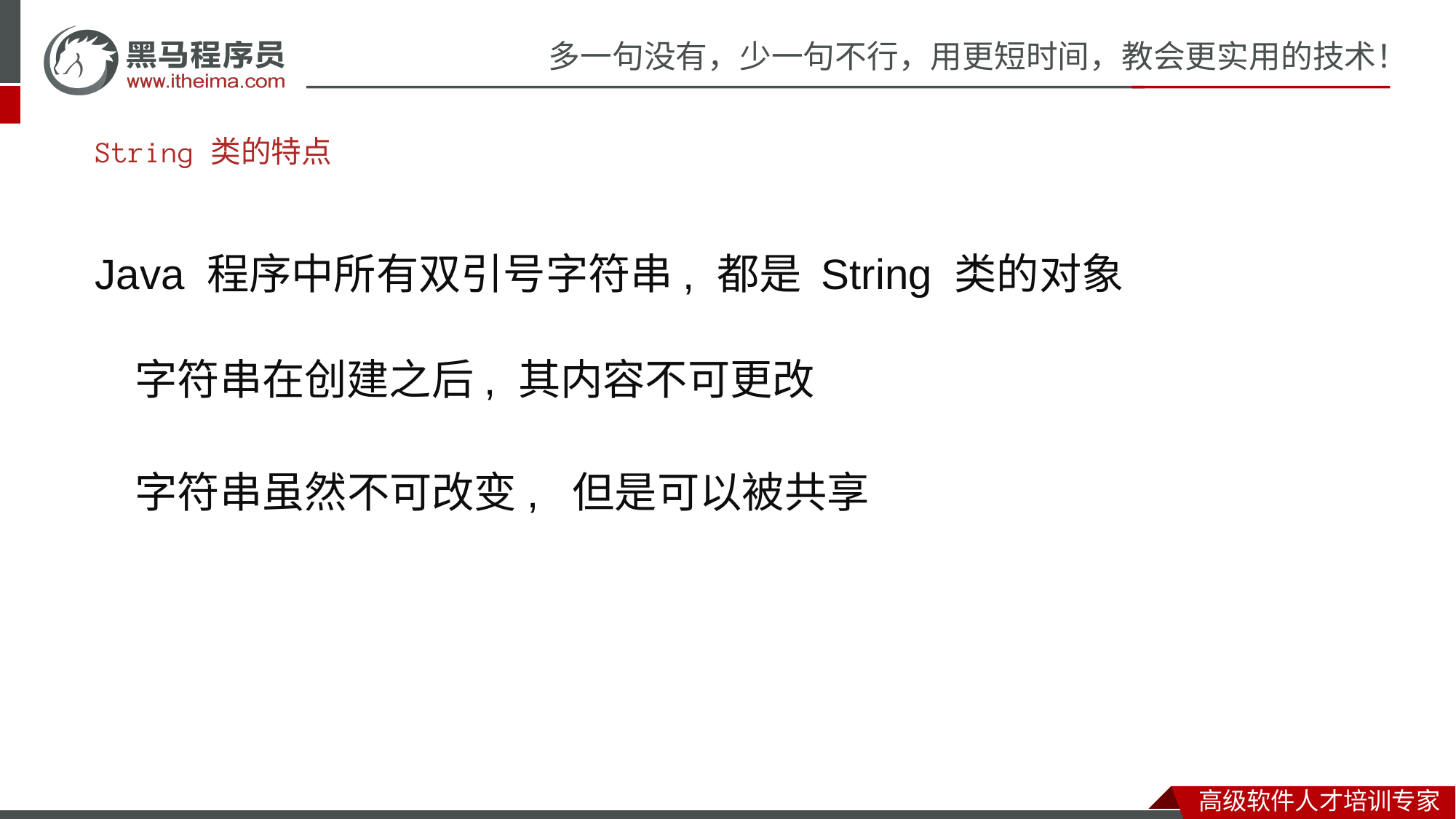

# String 类的特点
Java 程序中所有双引号字符串, 都是 String 类的对象
字符串在创建之后, 其内容不可更改
字符串虽然不可改变,  但是可以被共享